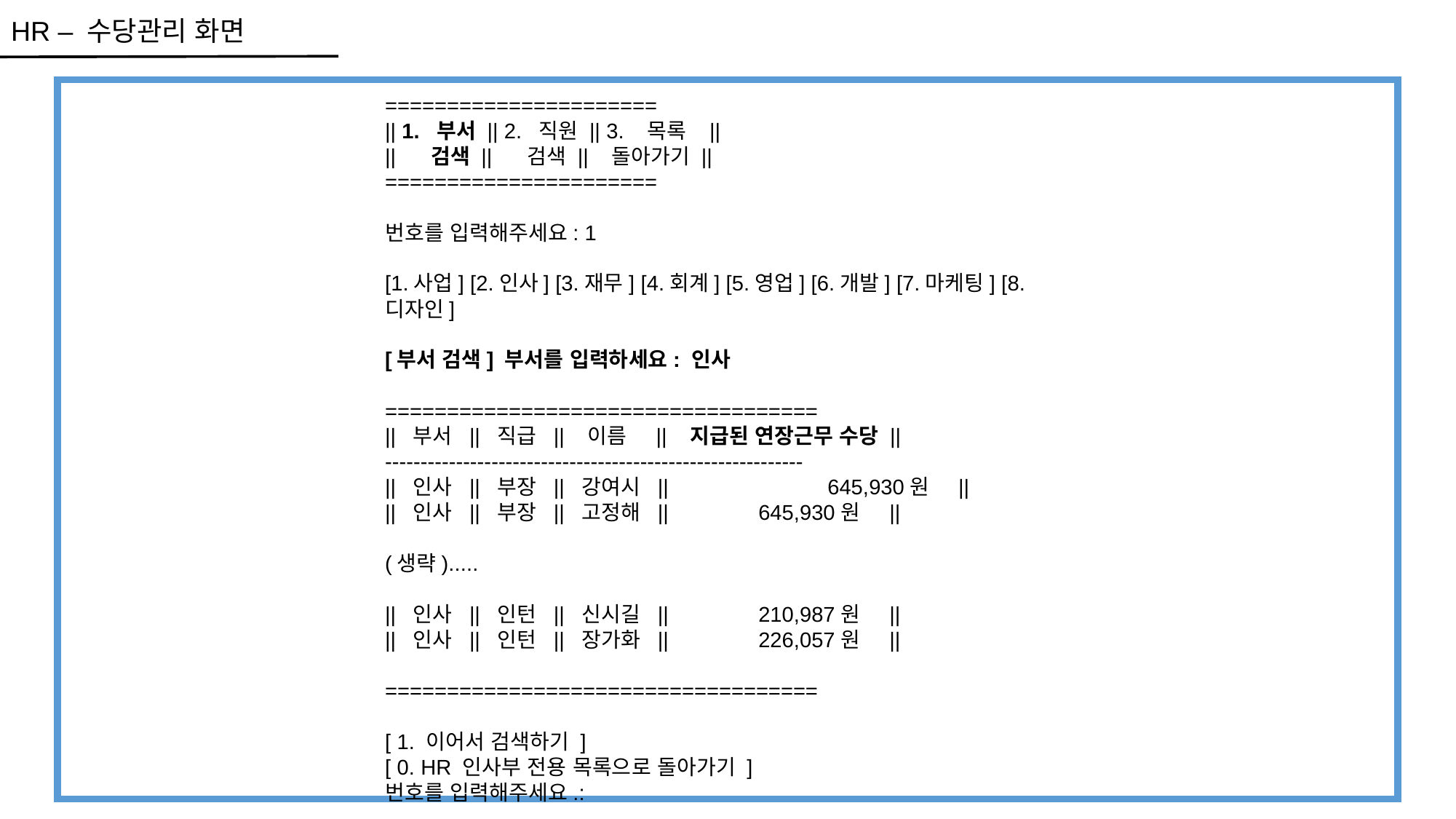

HR – 수당관리 화면

======================
|| 1.  부서 || 2.  직원 || 3.   목록   ||
||     검색 ||     검색 ||   돌아가기 ||
======================

번호를 입력해주세요: 1

[1.사업] [2.인사] [3.재무] [4.회계] [5.영업] [6.개발] [7.마케팅] [8.디자인]

[부서 검색] 부서를 입력하세요: 인사

===================================
||  부서  ||  직급  ||   이름    ||   지급된 연장근무 수당 ||
-----------------------------------------------------------
||  인사  ||  부장  ||  강여시  ||      		 645,930원    ||
||  인사  ||  부장  ||  고정해  ||               645,930원    ||

(생략).....

||  인사  ||  인턴  ||  신시길  ||               210,987원    ||
||  인사  ||  인턴  ||  장가화  ||               226,057원    ||

===================================

[ 1. 이어서 검색하기 ]
[ 0. HR 인사부 전용 목록으로 돌아가기 ]
번호를 입력해주세요.: